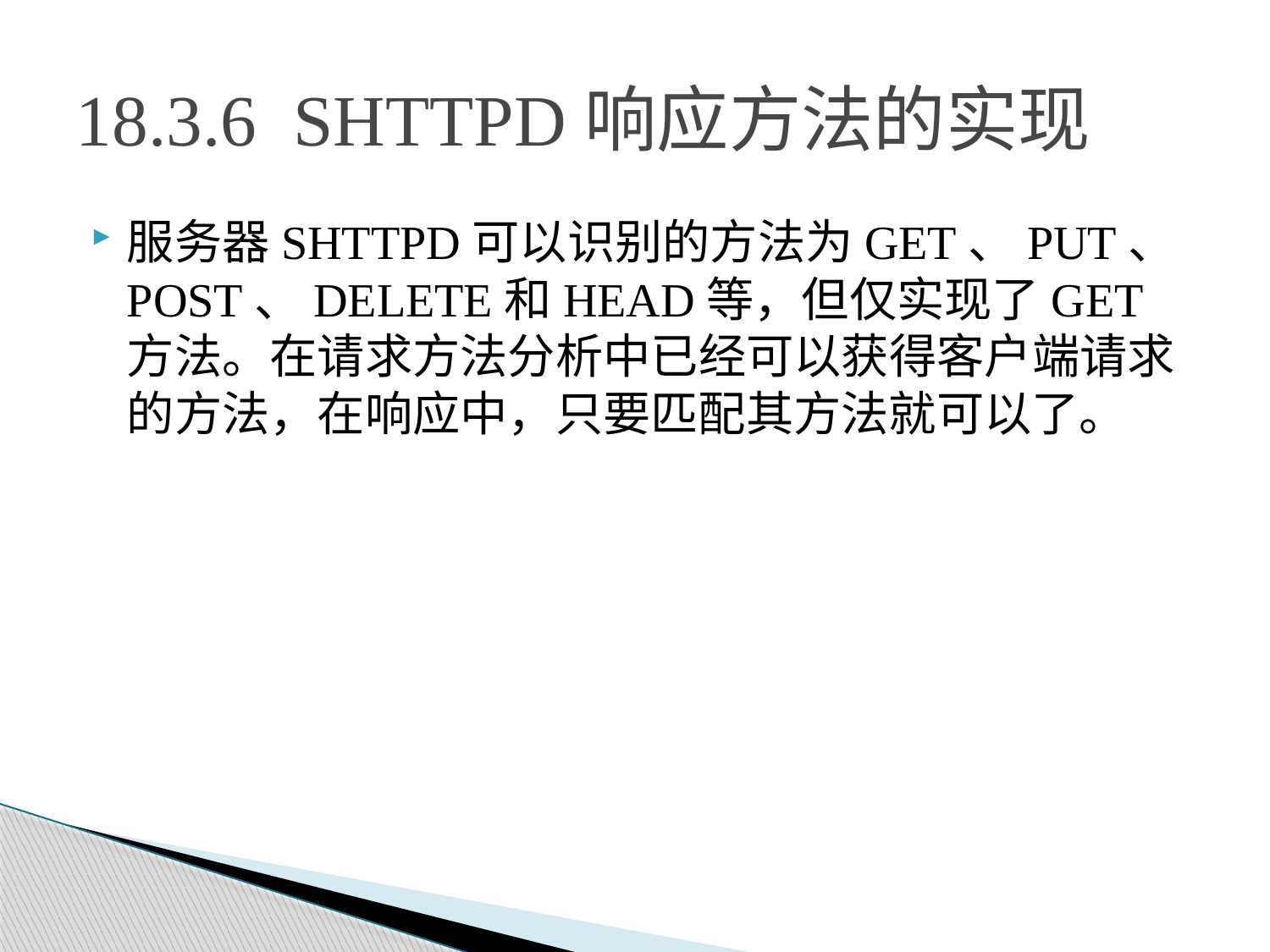

# 18.3.6  SHTTPD响应方法的实现
服务器SHTTPD可以识别的方法为GET、PUT、POST、DELETE和HEAD等，但仅实现了GET方法。在请求方法分析中已经可以获得客户端请求的方法，在响应中，只要匹配其方法就可以了。